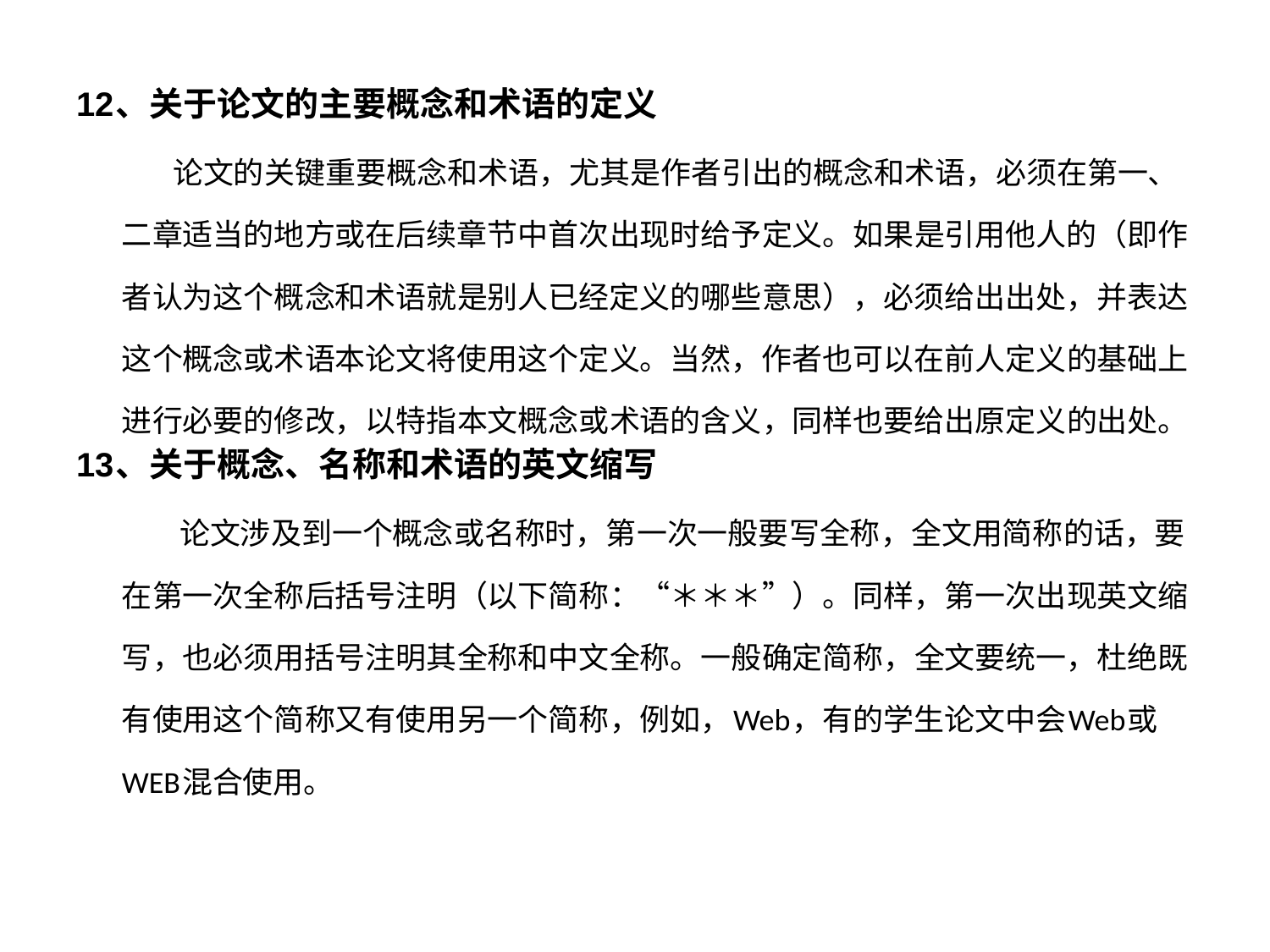

12、关于论文的主要概念和术语的定义
              论文的关键重要概念和术语，尤其是作者引出的概念和术语，必须在第一、二章适当的地方或在后续章节中首次出现时给予定义。如果是引用他人的（即作者认为这个概念和术语就是别人已经定义的哪些意思），必须给出出处，并表达这个概念或术语本论文将使用这个定义。当然，作者也可以在前人定义的基础上进行必要的修改，以特指本文概念或术语的含义，同样也要给出原定义的出处。
13、关于概念、名称和术语的英文缩写
               论文涉及到一个概念或名称时，第一次一般要写全称，全文用简称的话，要在第一次全称后括号注明（以下简称：“＊＊＊”）。同样，第一次出现英文缩写，也必须用括号注明其全称和中文全称。一般确定简称，全文要统一，杜绝既有使用这个简称又有使用另一个简称，例如，Web，有的学生论文中会Web或WEB混合使用。